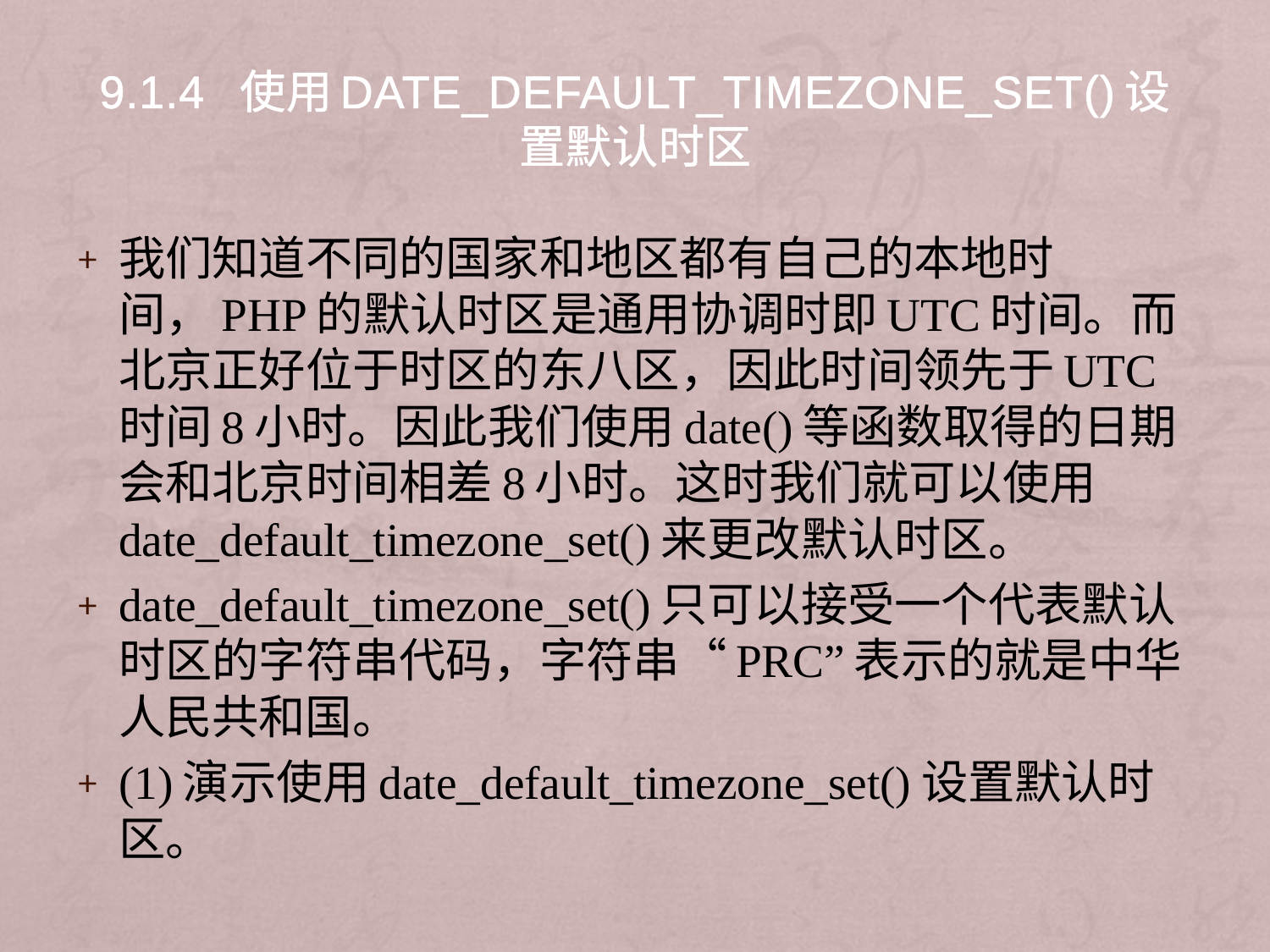

# 9.1.4  使用date_default_timezone_set()设置默认时区
我们知道不同的国家和地区都有自己的本地时间，PHP的默认时区是通用协调时即UTC时间。而北京正好位于时区的东八区，因此时间领先于UTC时间8小时。因此我们使用date()等函数取得的日期会和北京时间相差8小时。这时我们就可以使用date_default_timezone_set()来更改默认时区。
date_default_timezone_set()只可以接受一个代表默认时区的字符串代码，字符串“PRC”表示的就是中华人民共和国。
(1)演示使用date_default_timezone_set()设置默认时区。